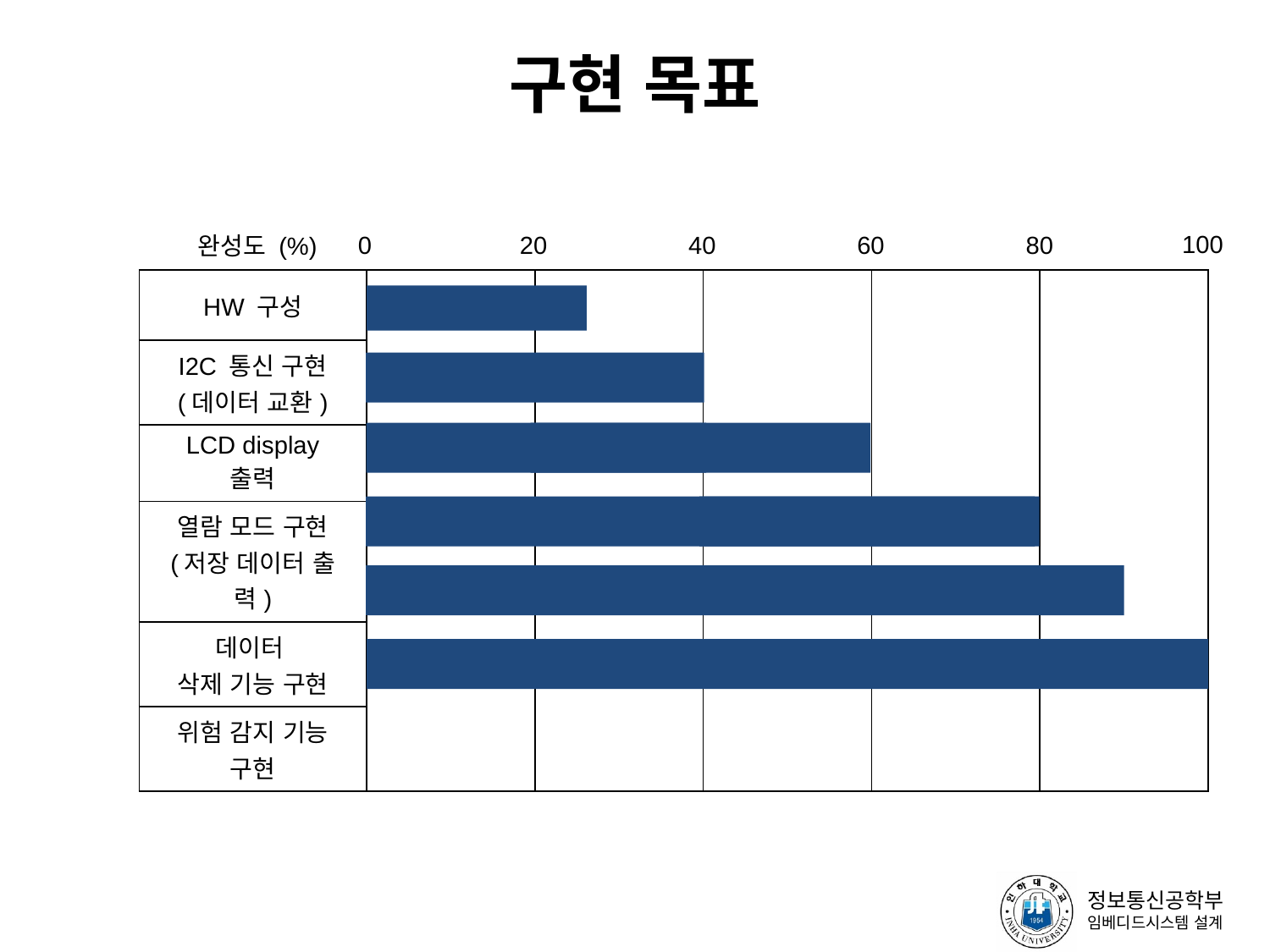

# 구현 목표
100
0
80
60
40
20
완성도 (%)
| HW 구성 |  |  |  |  |  |
| --- | --- | --- | --- | --- | --- |
| I2C 통신 구현 (데이터 교환) |  |  |  |  |  |
| LCD display 출력 |  |  |  |  |  |
| 열람 모드 구현 (저장 데이터 출력) |  |  |  |  |  |
| 데이터 삭제 기능 구현 |  |  |  |  |  |
| 위험 감지 기능 구현 |  |  |  |  |  |